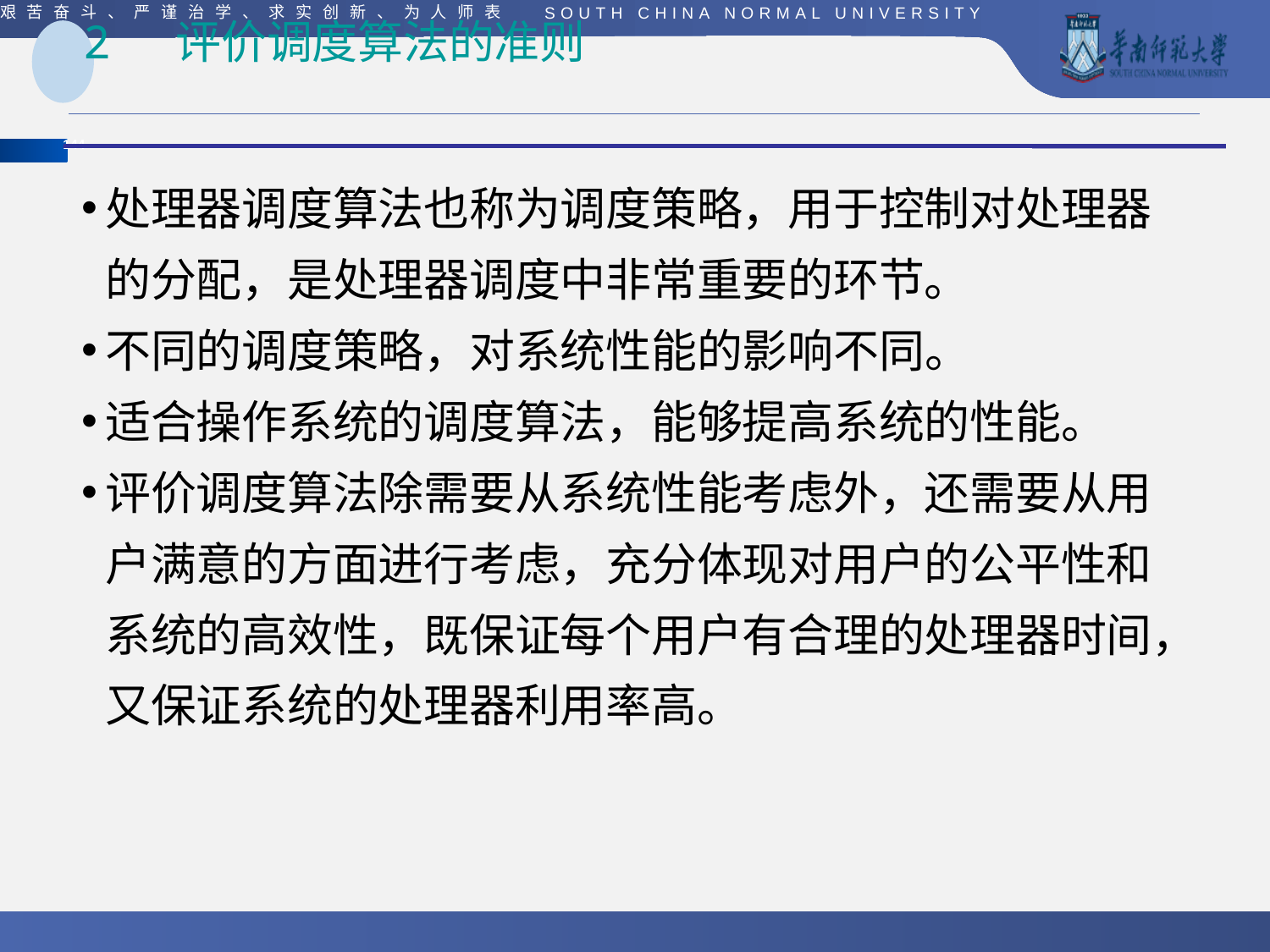

# 2  评价调度算法的准则
处理器调度算法也称为调度策略，用于控制对处理器的分配，是处理器调度中非常重要的环节。
不同的调度策略，对系统性能的影响不同。
适合操作系统的调度算法，能够提高系统的性能。
评价调度算法除需要从系统性能考虑外，还需要从用户满意的方面进行考虑，充分体现对用户的公平性和系统的高效性，既保证每个用户有合理的处理器时间，又保证系统的处理器利用率高。

144